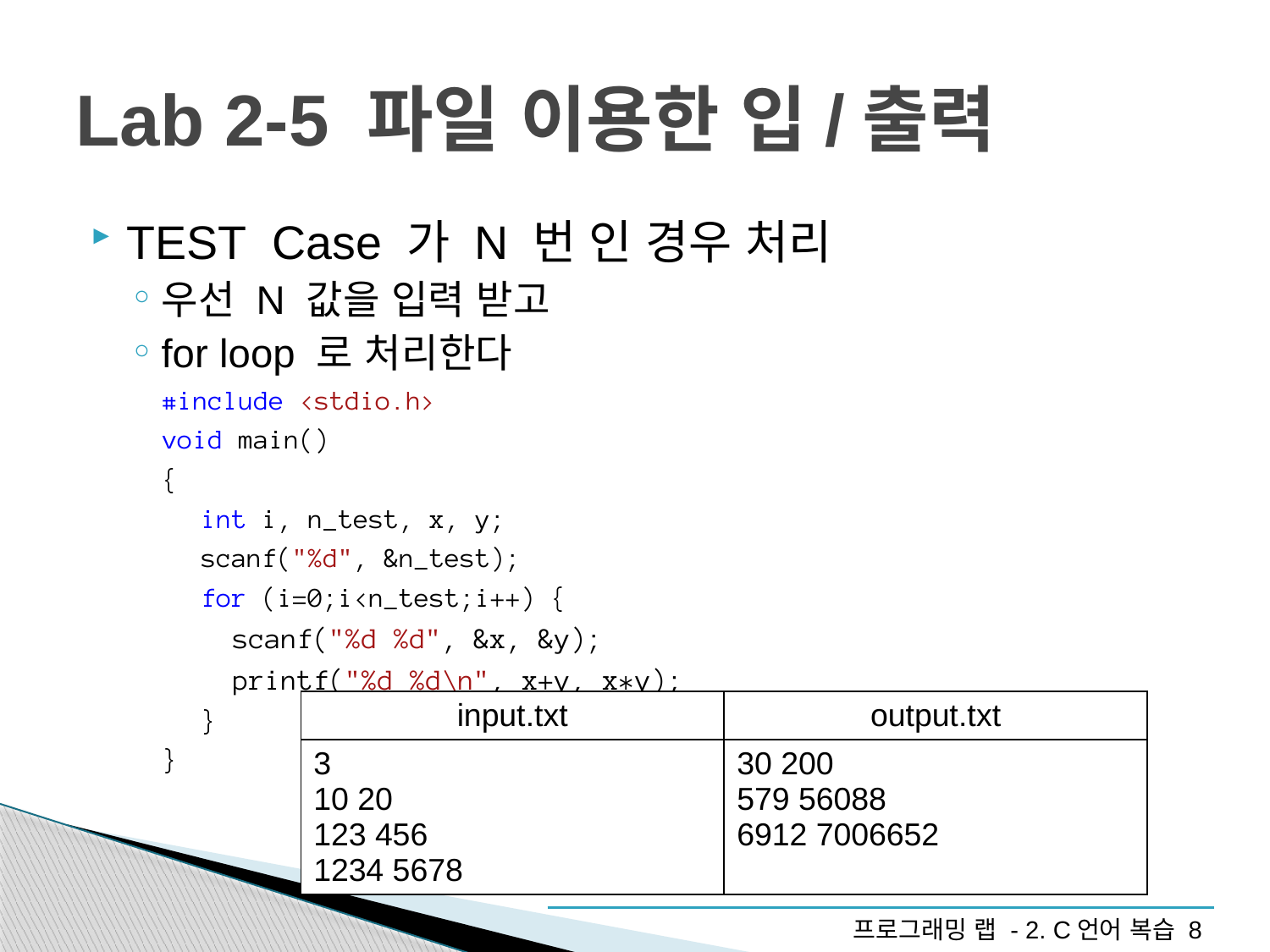

# Lab 2-5 파일 이용한 입/출력
TEST  Case 가 N 번 인 경우 처리
우선 N 값을 입력 받고
for loop 로 처리한다
#include <stdio.h>
void main()
{
int i, n_test, x, y;
scanf("%d", &n_test);
for (i=0;i<n_test;i++) {
scanf("%d %d", &x, &y);
printf("%d %d\n", x+y, x*y);
}
}
| input.txt | output.txt |
| --- | --- |
| 3 10 20 123 456 1234 5678 | 30 200 579 56088 6912 7006652 |